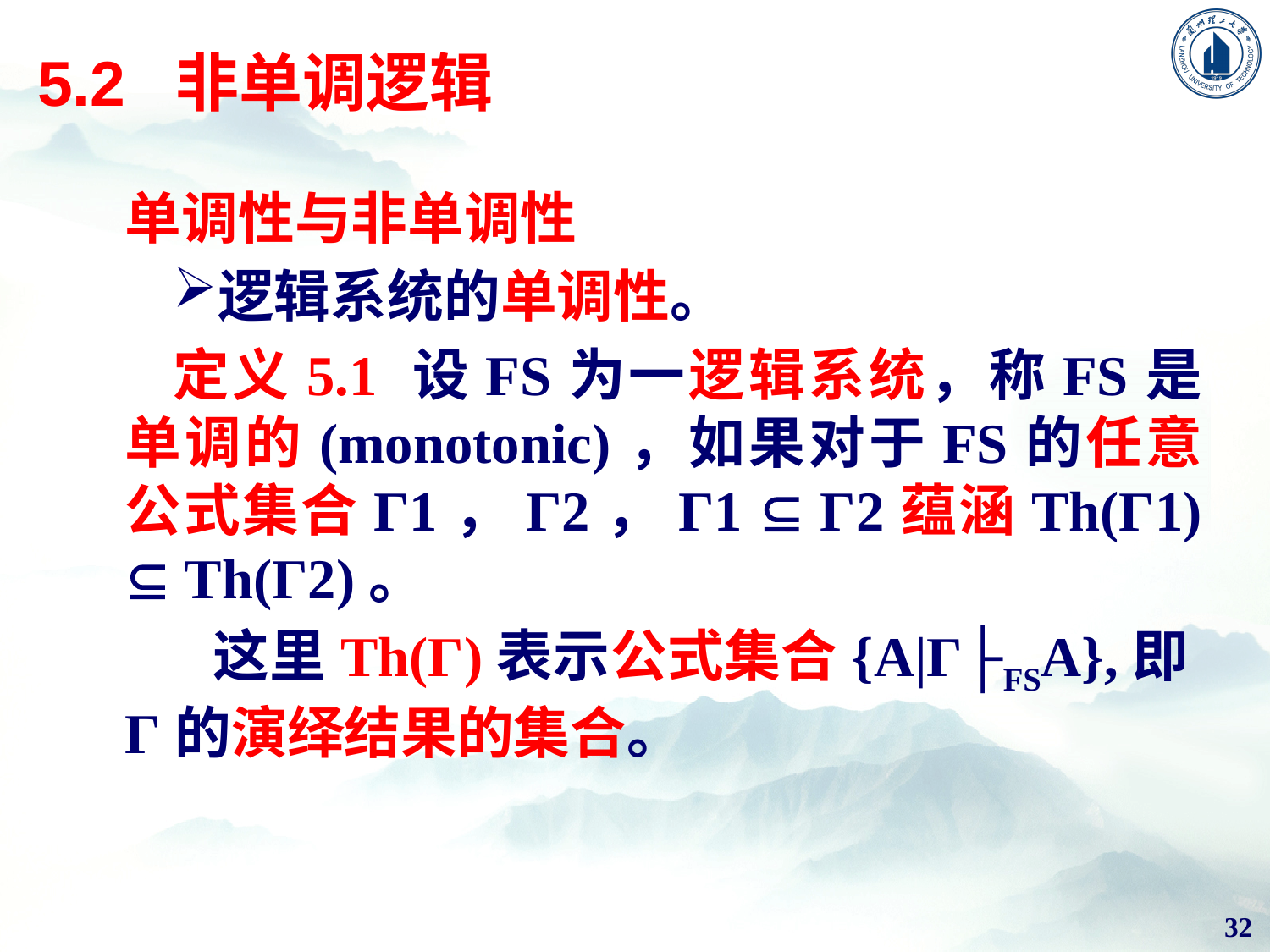

# 5.2  非单调逻辑
单调性与非单调性
逻辑系统的单调性。
定义5.1 设FS为一逻辑系统，称FS是单调的(monotonic)，如果对于FS的任意公式集合Γ1，Γ2，Γ1 ⊆ Γ2蕴涵Th(Γ1) ⊆ Th(Γ2)。
  这里Th(Γ)表示公式集合{A|Γ├FSA},即Γ的演绎结果的集合。
32